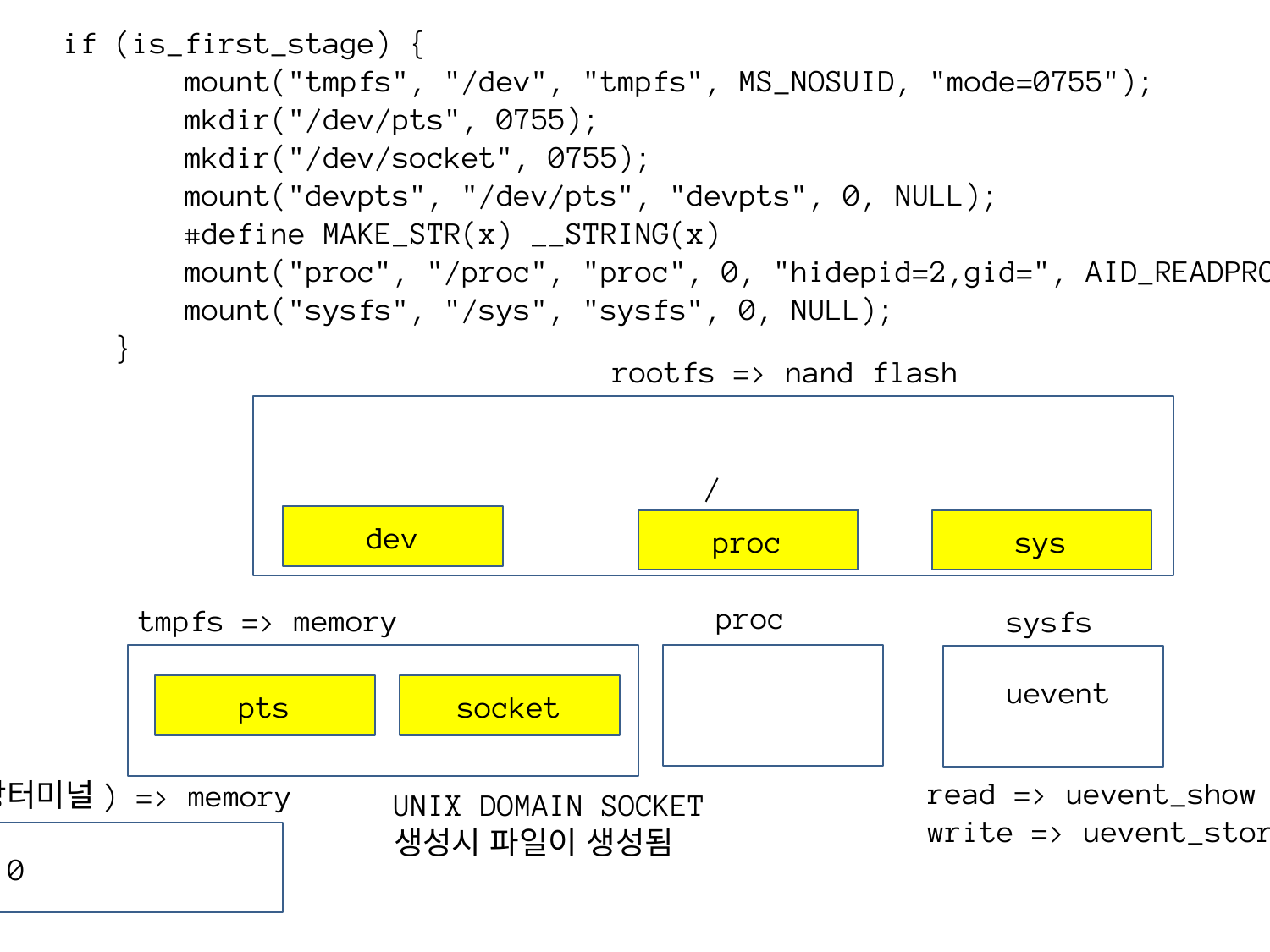

if (is_first_stage) {
        mount("tmpfs", "/dev", "tmpfs", MS_NOSUID, "mode=0755");
        mkdir("/dev/pts", 0755);
        mkdir("/dev/socket", 0755);
        mount("devpts", "/dev/pts", "devpts", 0, NULL);
        #define MAKE_STR(x) __STRING(x)
        mount("proc", "/proc", "proc", 0, "hidepid=2,gid=", AID_READPROC);
        mount("sysfs", "/sys", "sysfs", 0, NULL);
    }
rootfs => nand flash
/
dev
proc
sys
proc
tmpfs => memory
sysfs

uevent
pts
socket
read => uevent_show
write => uevent_store
devpts(가상터미널) => memory
UNIX DOMAIN SOCKET
생성시 파일이 생성됨

0